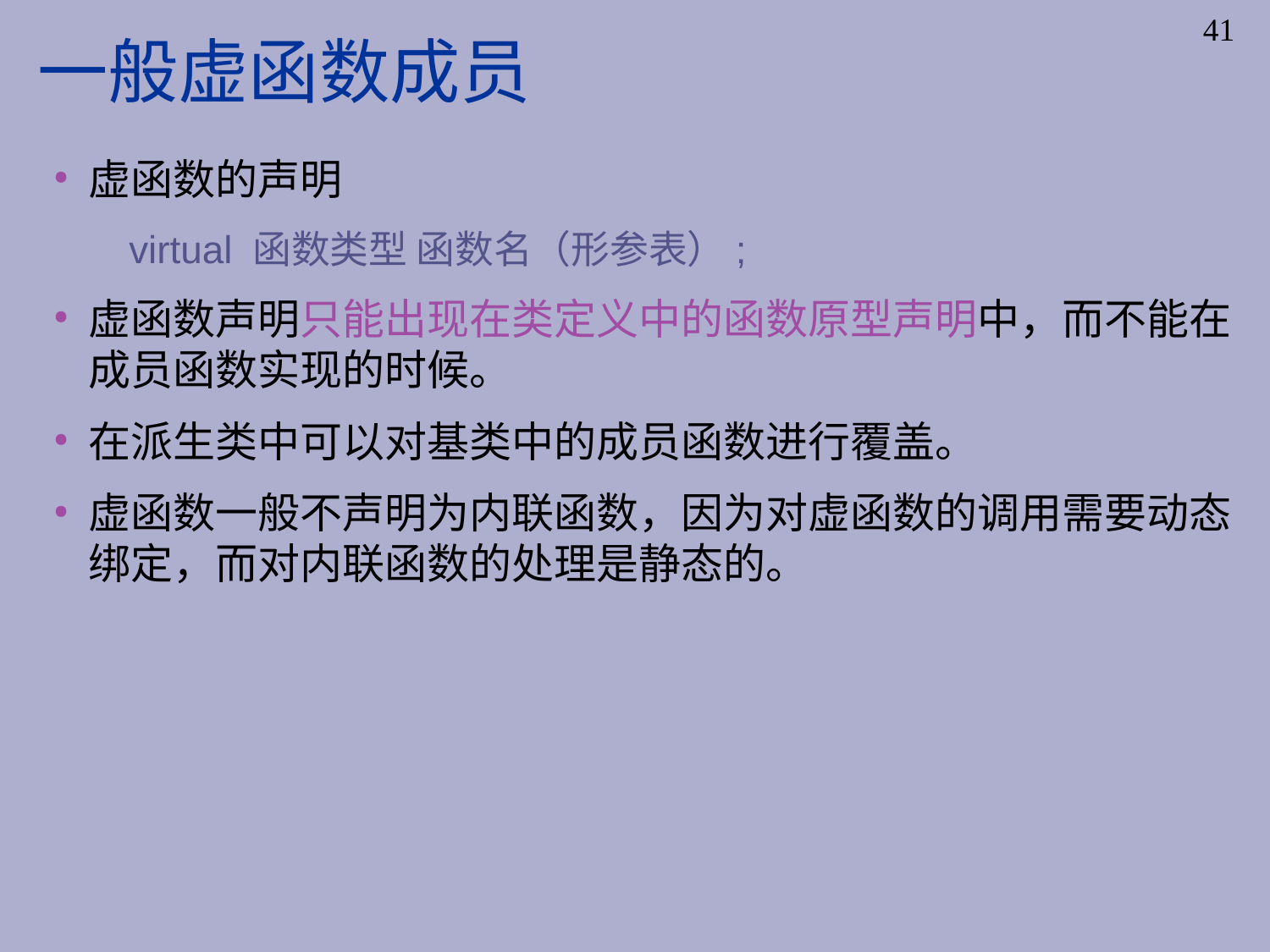

41
# 一般虚函数成员
虚函数的声明
	virtual 函数类型 函数名（形参表）;
虚函数声明只能出现在类定义中的函数原型声明中，而不能在成员函数实现的时候。
在派生类中可以对基类中的成员函数进行覆盖。
虚函数一般不声明为内联函数，因为对虚函数的调用需要动态绑定，而对内联函数的处理是静态的。